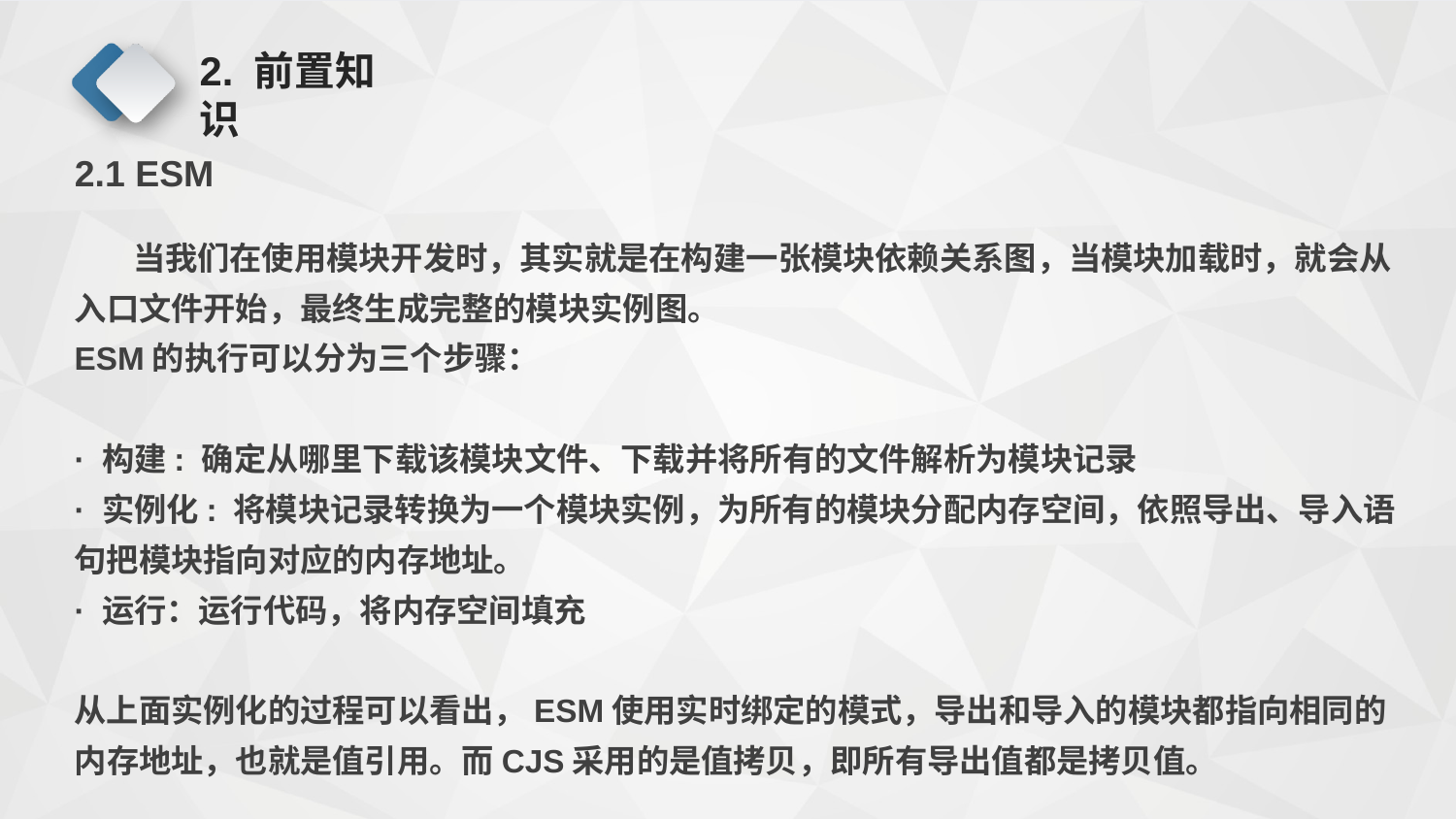

# 2. 前置知识
2.1 ESM
       当我们在使用模块开发时，其实就是在构建一张模块依赖关系图，当模块加载时，就会从入口文件开始，最终生成完整的模块实例图。
ESM的执行可以分为三个步骤：

· 构建: 确定从哪里下载该模块文件、下载并将所有的文件解析为模块记录
· 实例化: 将模块记录转换为一个模块实例，为所有的模块分配内存空间，依照导出、导入语句把模块指向对应的内存地址。
· 运行：运行代码，将内存空间填充

从上面实例化的过程可以看出，ESM使用实时绑定的模式，导出和导入的模块都指向相同的内存地址，也就是值引用。而CJS采用的是值拷贝，即所有导出值都是拷贝值。